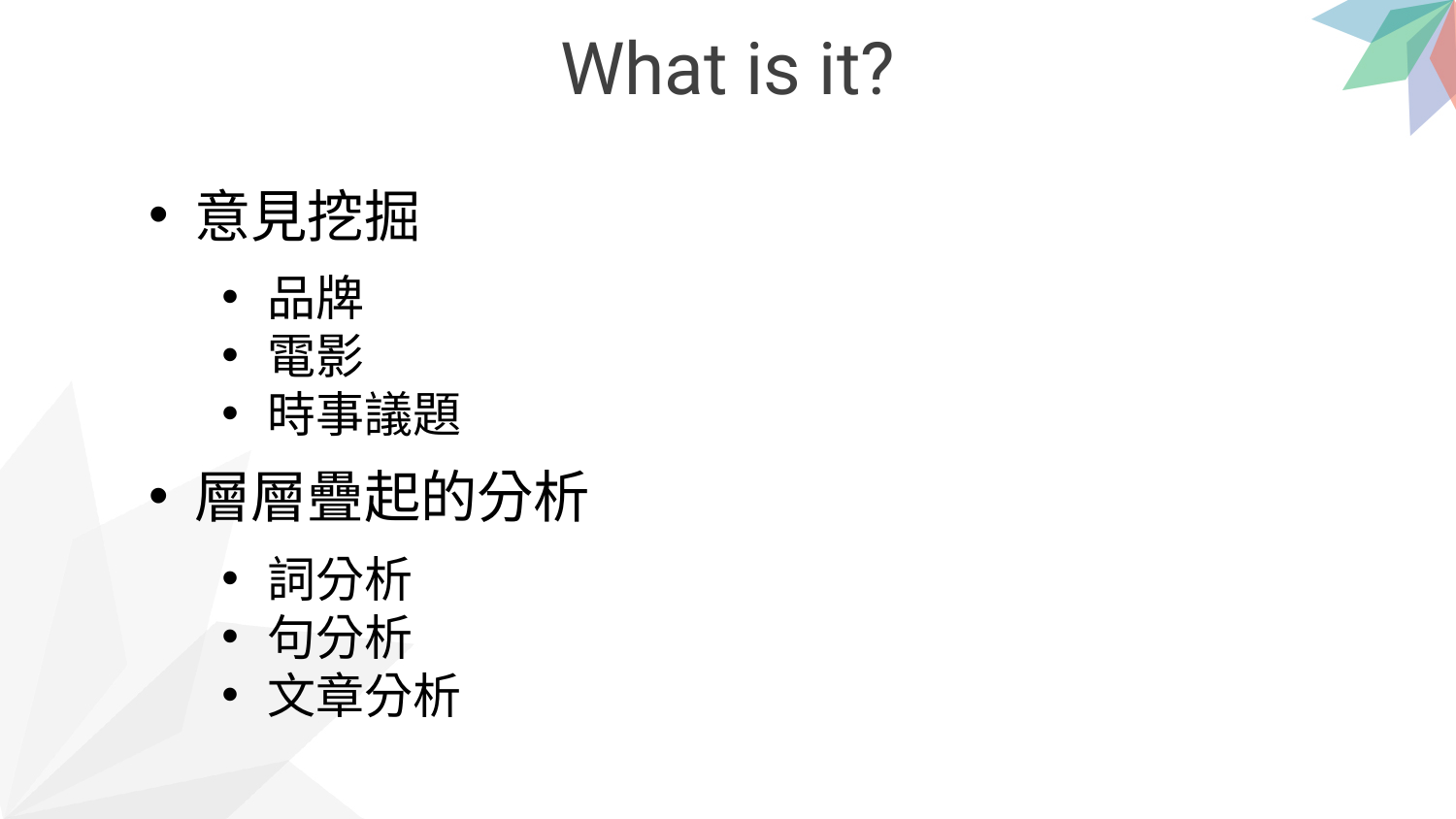

What is it?

意見挖掘

品牌
電影
時事議題

層層疊起的分析

詞分析
句分析
文章分析